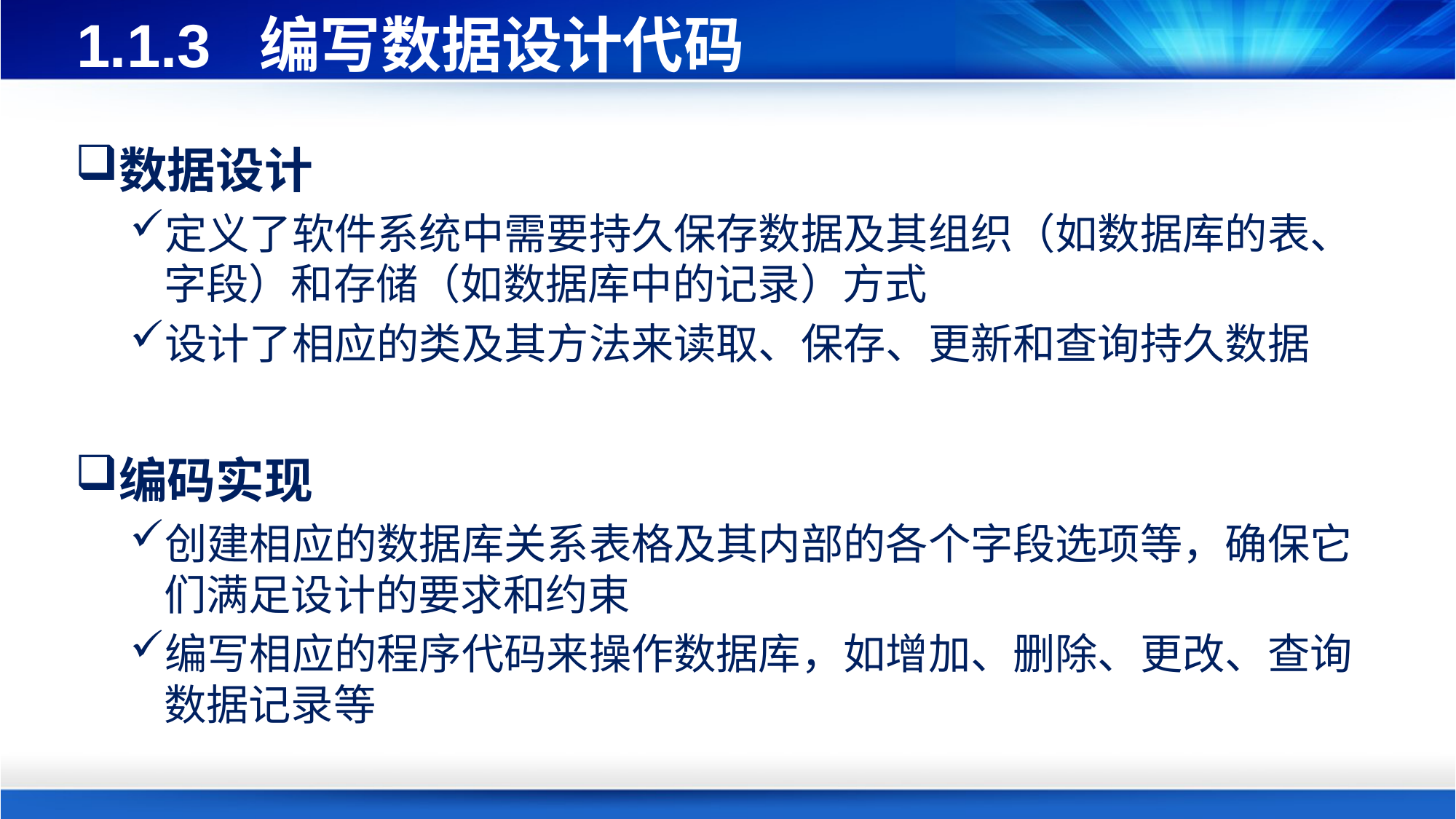

# 1.1.3  编写数据设计代码
数据设计
定义了软件系统中需要持久保存数据及其组织（如数据库的表、字段）和存储（如数据库中的记录）方式
设计了相应的类及其方法来读取、保存、更新和查询持久数据

编码实现
创建相应的数据库关系表格及其内部的各个字段选项等，确保它们满足设计的要求和约束
编写相应的程序代码来操作数据库，如增加、删除、更改、查询数据记录等